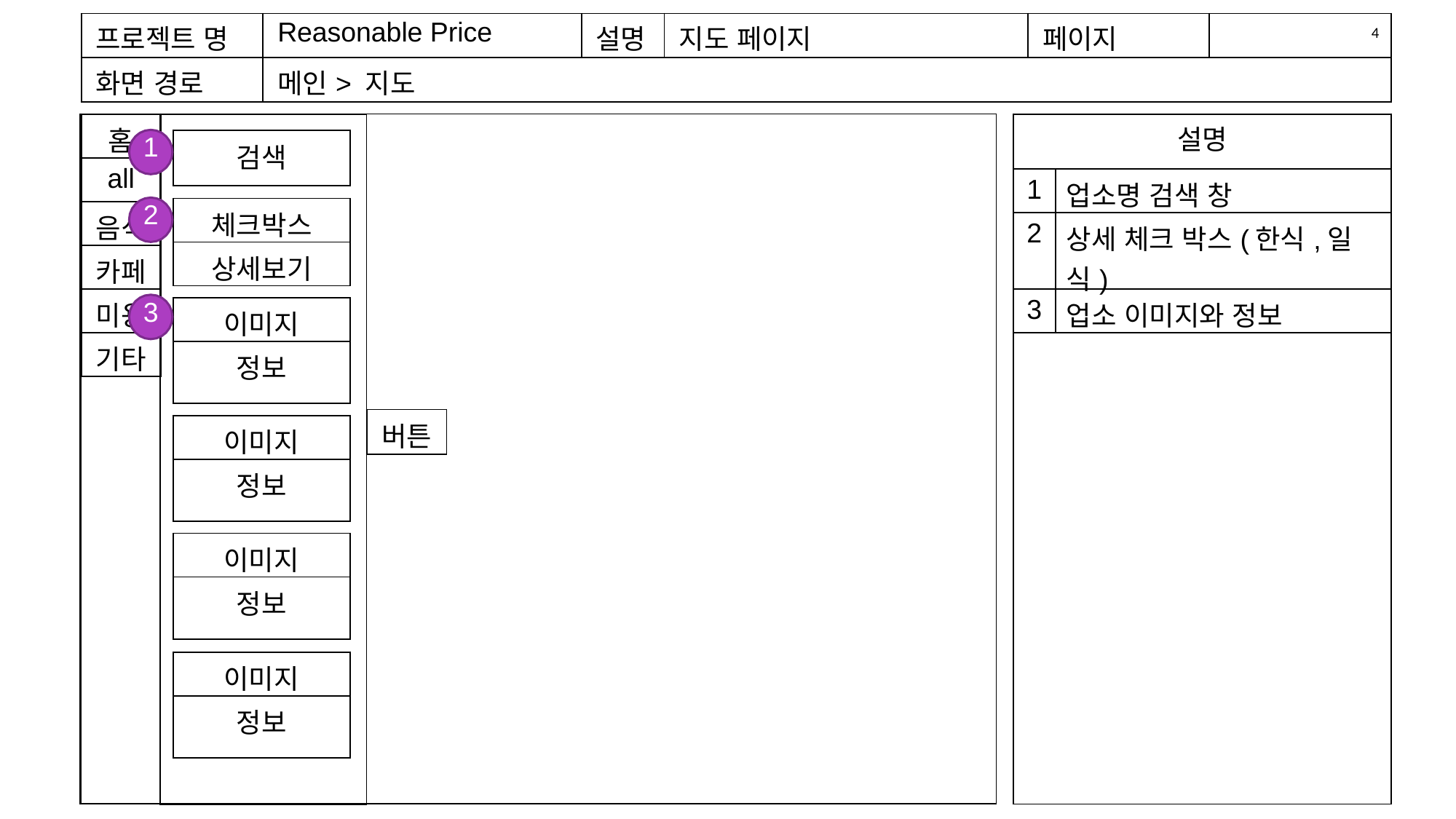

| 프로젝트 명 | Reasonable Price | 설명 | 지도 페이지 | 페이지 | 4 |
| --- | --- | --- | --- | --- | --- |
| 화면 경로 | 메인> 지도 |  |  |  |  |
|  |
| --- |
|  |
| --- |
| 설명 |
| --- |
| 홈 |
| --- |
| all |
| 음식 |
| 카페 |
| 미용 |
| 기타 |
|  |
| --- |
1

| 검색 |
| --- |
| 1 | 업소명 검색 창 |
| --- | --- |
| 2 | 상세 체크 박스(한식,일식) |
| 3 | 업소 이미지와 정보 |
2

| 체크박스 |
| --- |
| 상세보기 |
1
3

| 이미지 |
| --- |
| 정보 |
| 버튼 |
| --- |
| 이미지 |
| --- |
| 정보 |
| 이미지 |
| --- |
| 정보 |
| 이미지 |
| --- |
| 정보 |